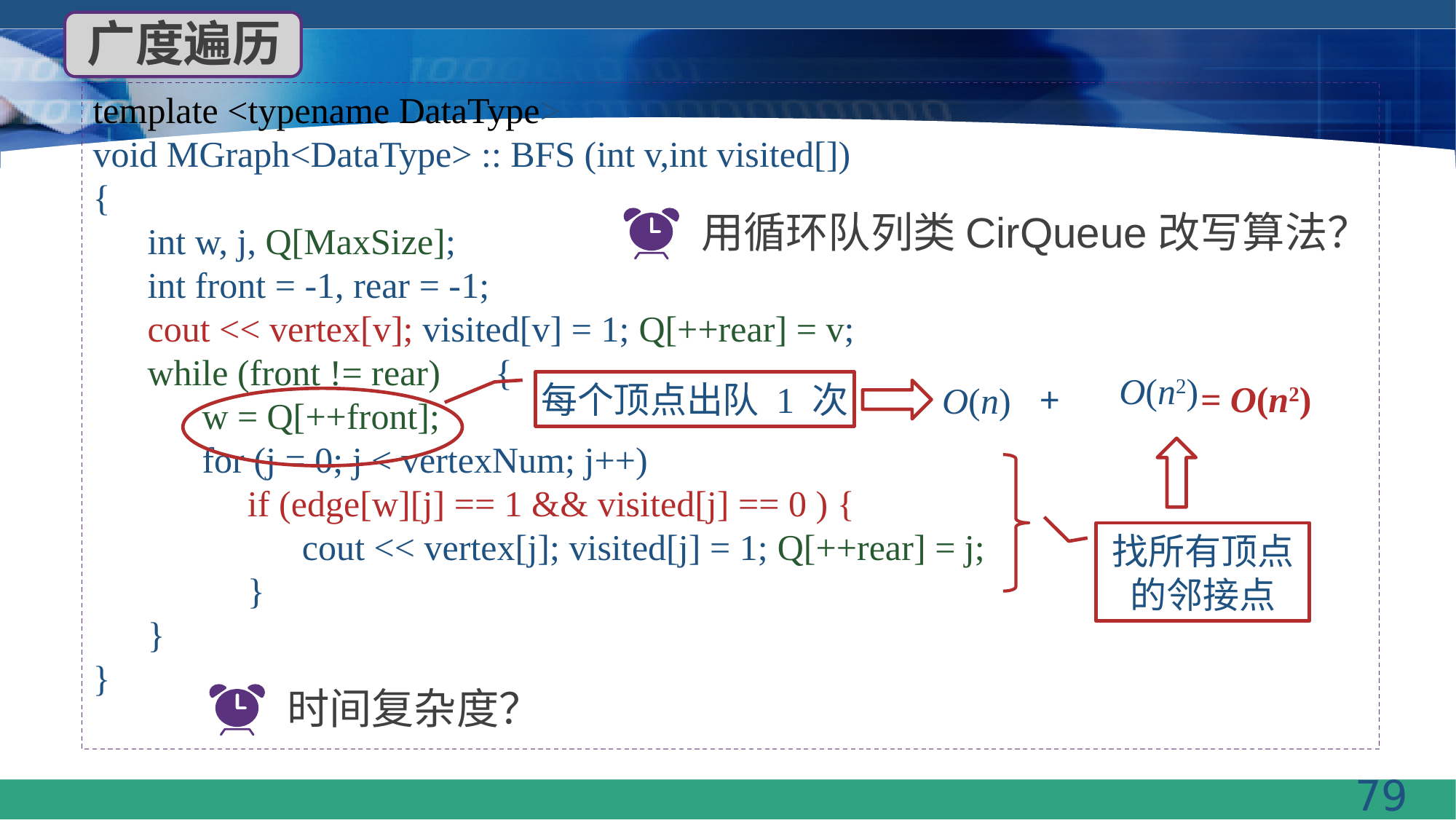

广度遍历

template <typename DataType>
void MGraph<DataType> :: BFS (int v,int visited[])
{
      int w, j, Q[MaxSize];
      int front = -1, rear = -1;
      cout << vertex[v]; visited[v] = 1; Q[++rear] = v;
      while (front != rear)      {
            w = Q[++front];
            for (j = 0; j < vertexNum; j++)
                 if (edge[w][j] == 1 && visited[j] == 0 ) {
                       cout << vertex[j]; visited[j] = 1; Q[++rear] = j;
                 }
      }
}

用循环队列类CirQueue改写算法？

O(n2)

找所有顶点
的邻接点
+
= O(n2)
每个顶点出队 1 次
O(n)

时间复杂度？